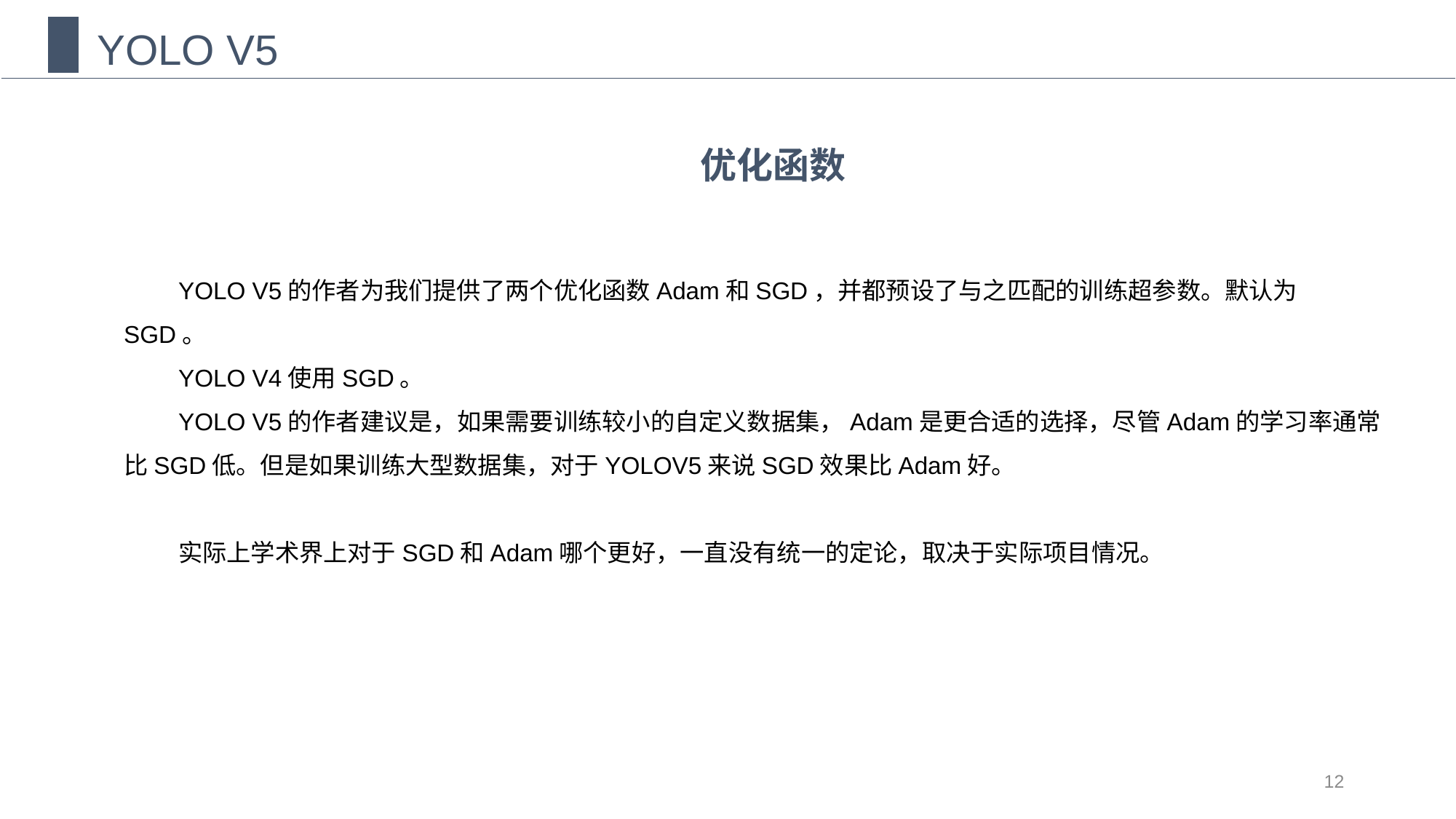

YOLO V5
优化函数
YOLO V5的作者为我们提供了两个优化函数Adam和SGD，并都预设了与之匹配的训练超参数。默认为SGD。
YOLO V4使用SGD。
YOLO V5的作者建议是，如果需要训练较小的自定义数据集，Adam是更合适的选择，尽管Adam的学习率通常比SGD低。但是如果训练大型数据集，对于YOLOV5来说SGD效果比Adam好。

实际上学术界上对于SGD和Adam哪个更好，一直没有统一的定论，取决于实际项目情况。
12